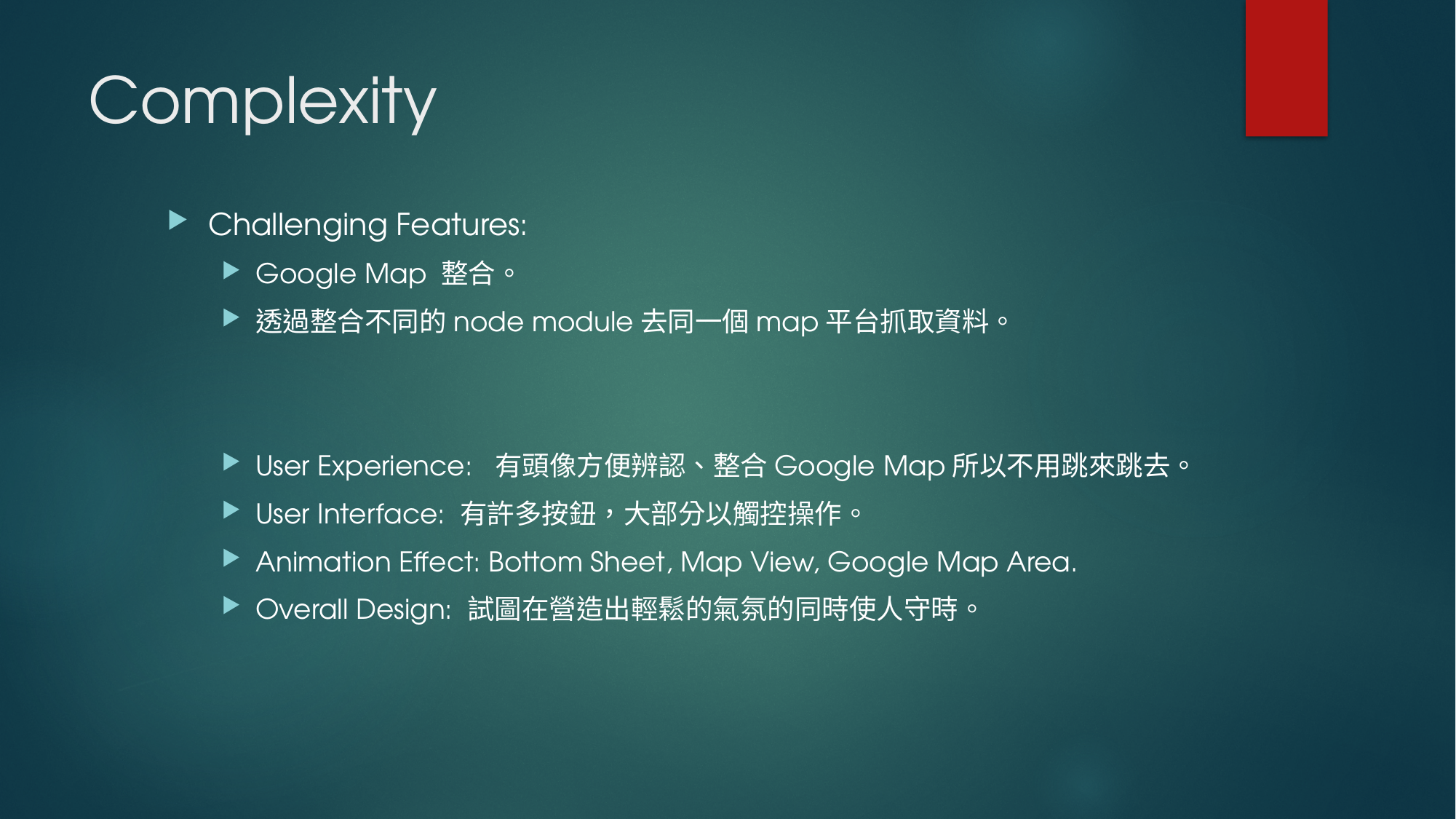

# Complexity
Challenging Features:
Google Map 整合。
透過整合不同的node module去同一個map平台抓取資料。

User Experience:  有頭像方便辨認、整合Google Map所以不用跳來跳去。
User Interface: 有許多按鈕，大部分以觸控操作。
Animation Effect: Bottom Sheet, Map View, Google Map Area.
Overall Design: 試圖在營造出輕鬆的氣氛的同時使人守時。